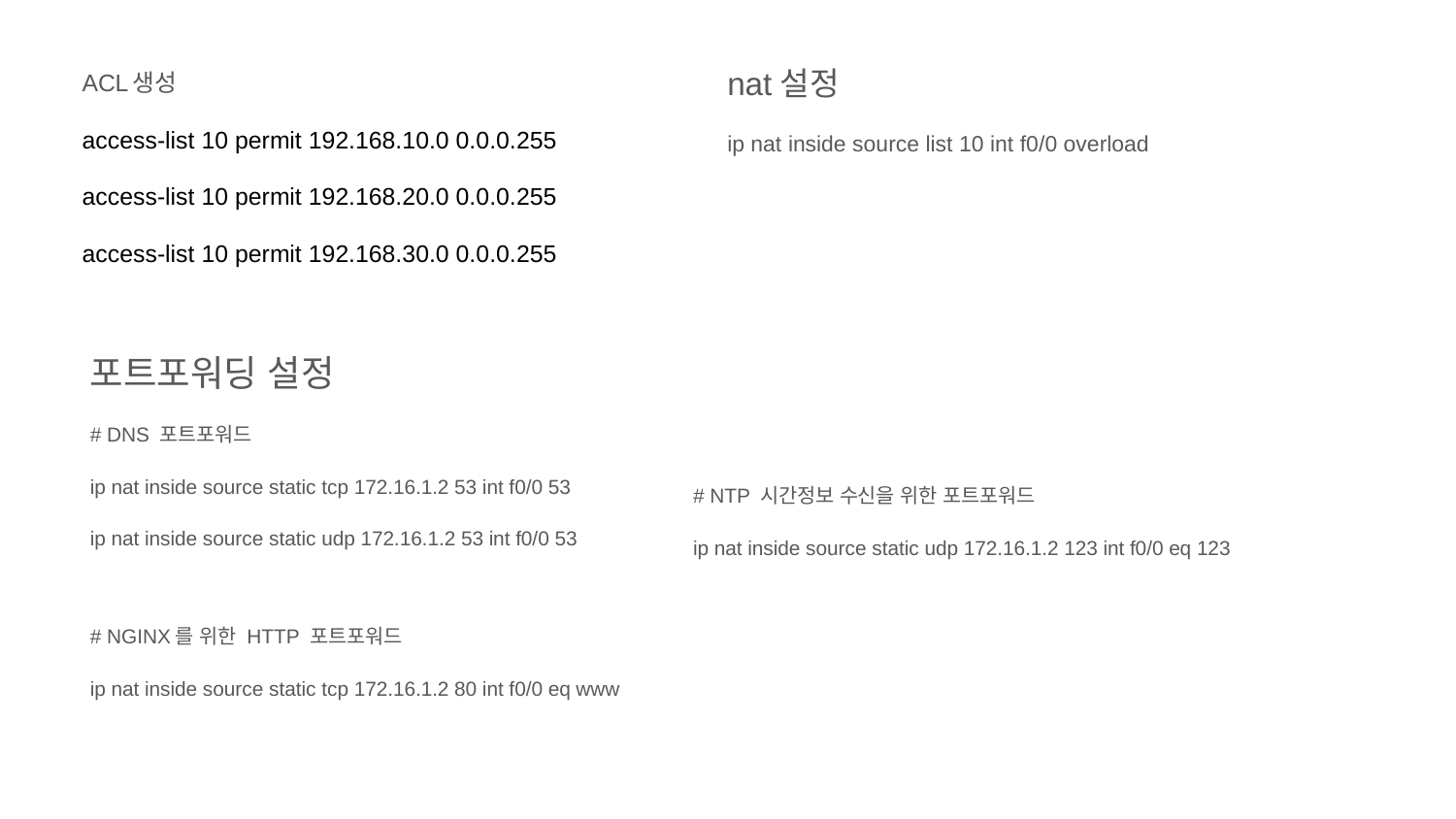

ACL생성
access-list 10 permit 192.168.10.0 0.0.0.255
access-list 10 permit 192.168.20.0 0.0.0.255
access-list 10 permit 192.168.30.0 0.0.0.255

nat설정
ip nat inside source list 10 int f0/0 overload

포트포워딩 설정
# DNS 포트포워드
ip nat inside source static tcp 172.16.1.2 53 int f0/0 53
ip nat inside source static udp 172.16.1.2 53 int f0/0 53
# NTP 시간정보 수신을 위한 포트포워드
ip nat inside source static udp 172.16.1.2 123 int f0/0 eq 123

# NGINX를 위한 HTTP 포트포워드
ip nat inside source static tcp 172.16.1.2 80 int f0/0 eq www